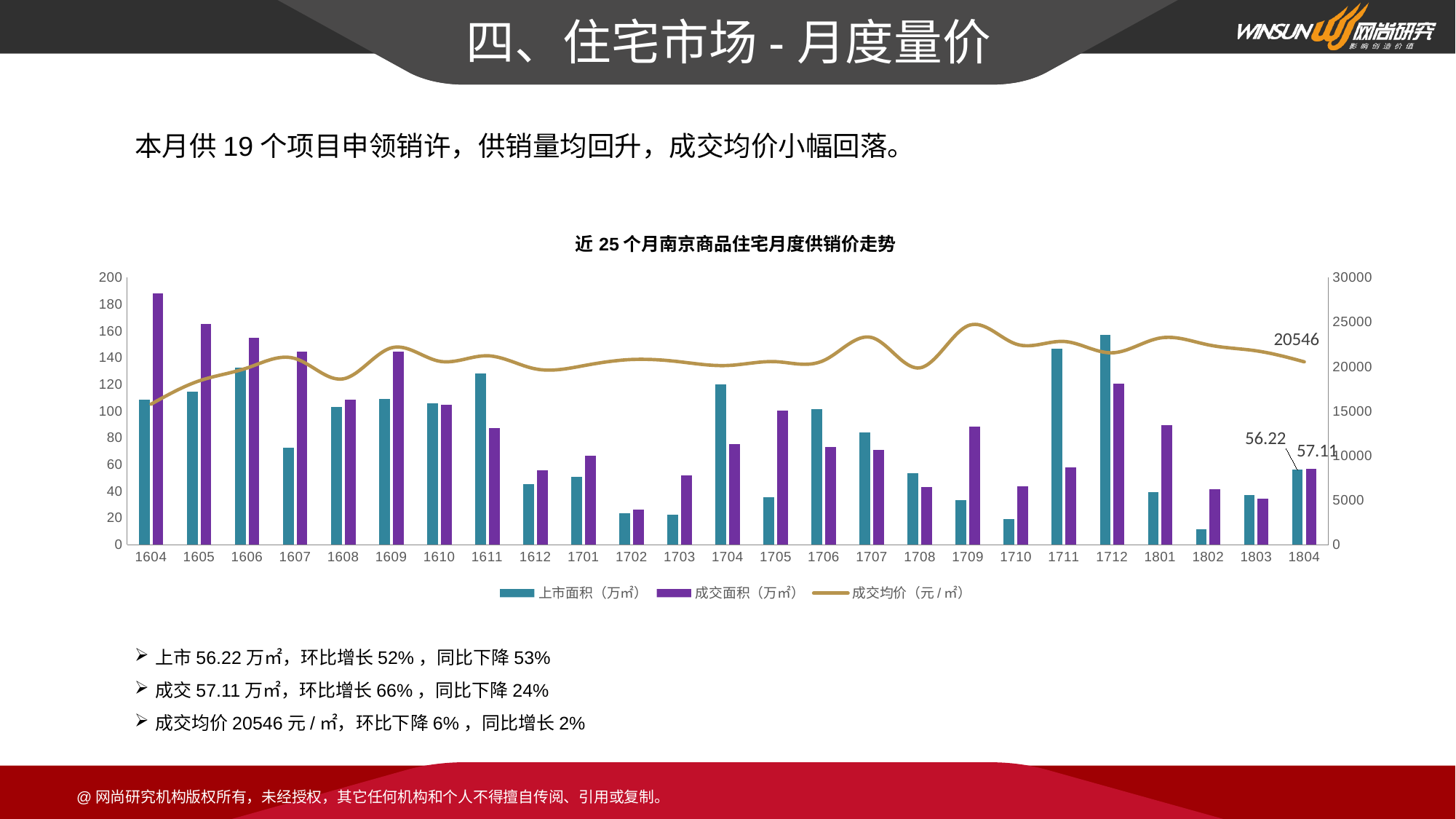

# 四、住宅市场-月度量价
本月供19个项目申领销许，供销量均回升，成交均价小幅回落。

### Chart: 近25个月南京商品住宅月度供销价走势

| Category | 上市面积（万㎡） | 成交面积（万㎡） | 成交均价（元/㎡） |
|---|---|---|---|
| 1604 | 108.78 | 188.29 | 15796.0 |
| 1605 | 114.81 | 165.09 | 18407.0 |
| 1606 | 132.43 | 154.95 | 19857.0 |
| 1607 | 72.79 | 144.62 | 20914.0 |
| 1608 | 103.3 | 108.43 | 18638.0 |
| 1609 | 109.14 | 144.88 | 22115.0 |
| 1610 | 106.15 | 104.6 | 20615.0 |
| 1611 | 128.32 | 87.25 | 21226.0 |
| 1612 | 45.33 | 55.94 | 19754.0 |
| 1701 | 50.62 | 66.61 | 20114.0 |
| 1702 | 23.77 | 26.43 | 20807.0 |
| 1703 | 22.49 | 51.82 | 20554.0 |
| 1704 | 120.21 | 75.25 | 20136.0 |
| 1705 | 35.56 | 100.32 | 20565.0 |
| 1706 | 101.55 | 72.96 | 20695.0 |
| 1707 | 84.18 | 70.82 | 23273.0 |
| 1708 | 53.69 | 42.99 | 19873.0 |
| 1709 | 33.68 | 88.47 | 24596.0 |
| 1710 | 19.17 | 44.03 | 22546.0 |
| 1711 | 146.56 | 58.12 | 22834.0 |
| 1712 | 157.03 | 120.58 | 21559.0 |
| 1801 | 39.28 | 89.5 | 23222.0 |
| 1802 | 11.56 | 41.82 | 22454.0 |
| 1803 | 37.04 | 34.47 | 21783.0 |
| 1804 | 56.22 | 57.11 | 20546.0 |
上市56.22万㎡，环比增长52%，同比下降53%
成交57.11万㎡，环比增长66%，同比下降24%
成交均价20546元/㎡，环比下降6%，同比增长2%